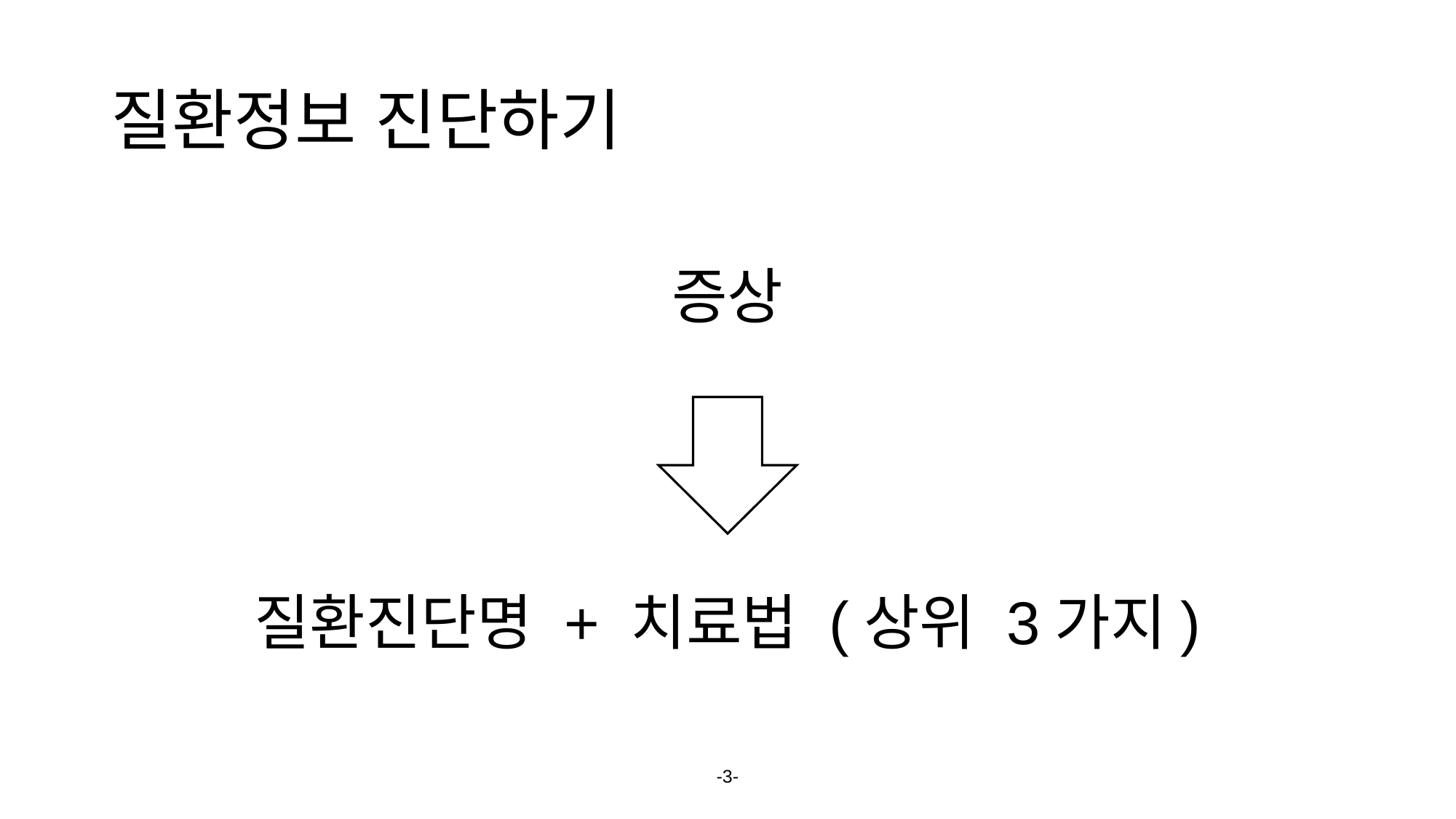

# 질환정보 진단하기
증상

질환진단명 + 치료법 (상위 3가지)
-3-